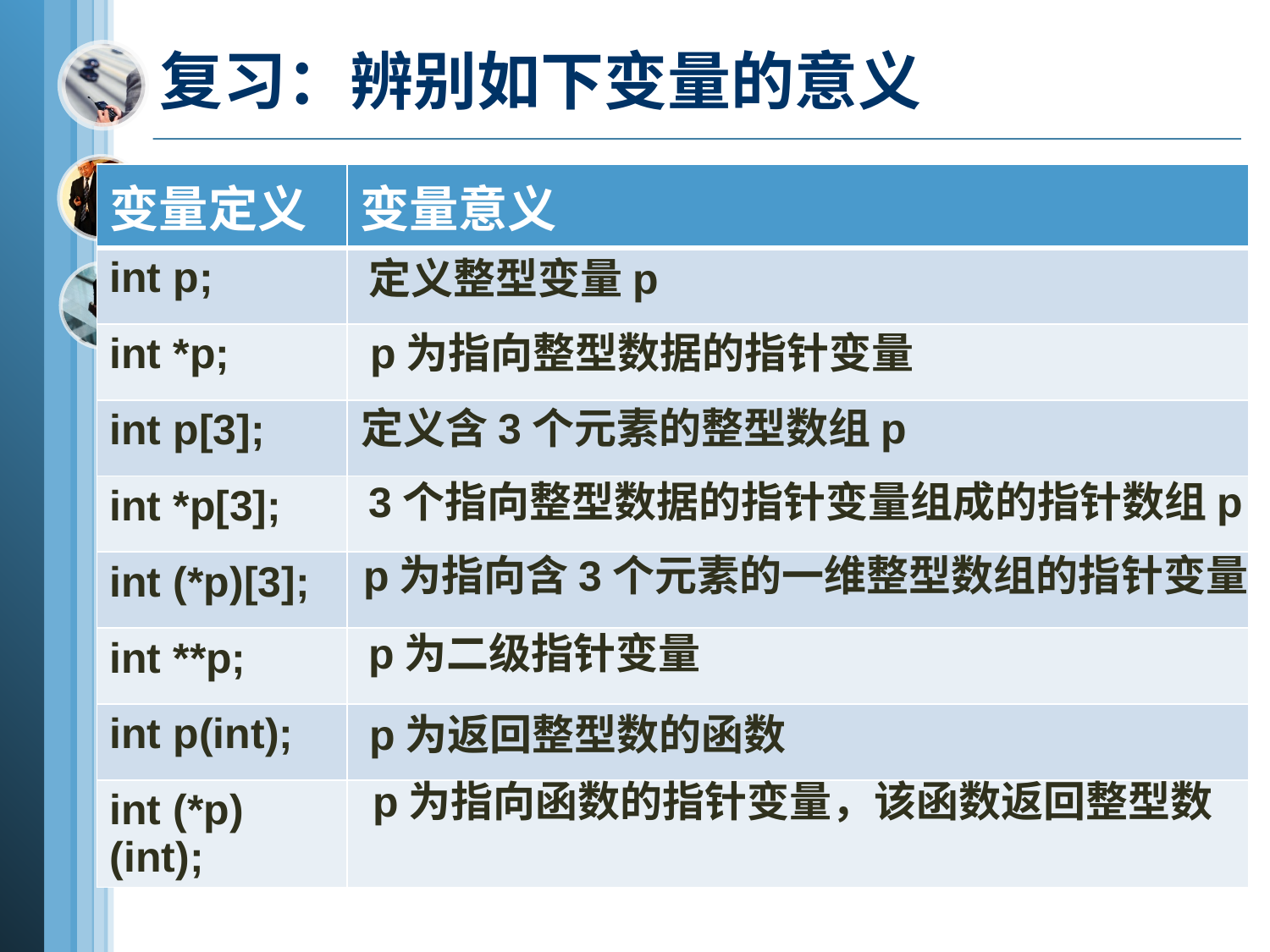

复习：辨别如下变量的意义
| 变量定义 | 变量意义 |
| --- | --- |
| int p; |  |
| int \*p; |  |
| int p[3]; |  |
| int \*p[3]; |  |
| int (\*p)[3]; |  |
| int \*\*p; |  |
| int p(int); |  |
| int (\*p)(int); |  |
定义整型变量p
p为指向整型数据的指针变量
定义含3个元素的整型数组p
3个指向整型数据的指针变量组成的指针数组p
p为指向含3个元素的一维整型数组的指针变量
p为二级指针变量
p为返回整型数的函数
p为指向函数的指针变量，该函数返回整型数